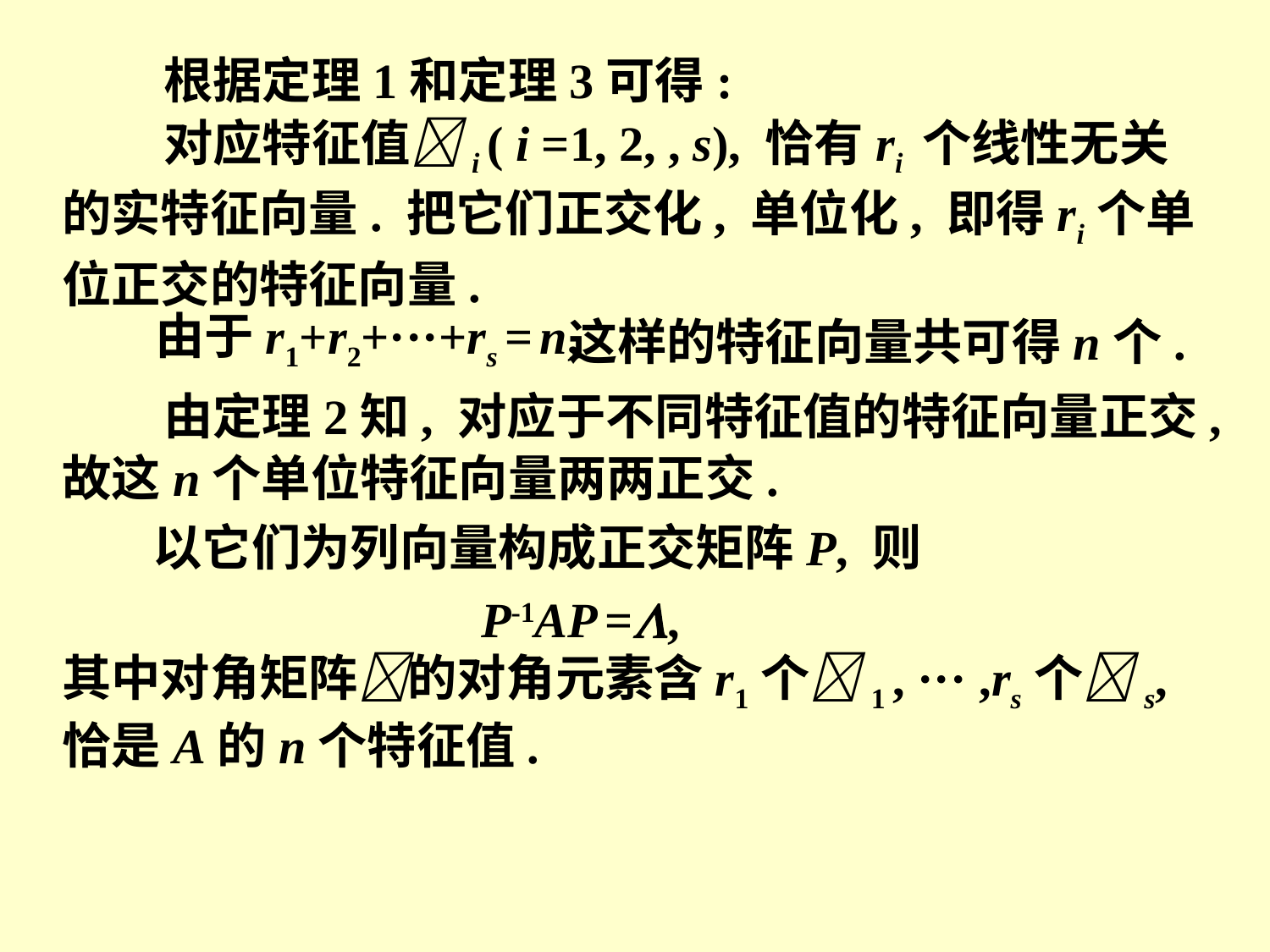

根据定理1和定理3可得:
        对应特征值λi ( i =1, 2, , s), 恰有ri 个线性无关的实特征向量. 把它们正交化, 单位化, 即得ri个单位正交的特征向量.
由于r1+r2+···+rs = n,
这样的特征向量共可得n个.
        由定理2知, 对应于不同特征值的特征向量正交,故这n个单位特征向量两两正交.
以它们为列向量构成正交矩阵P, 则
P-1AP =Λ,
其中对角矩阵Λ的对角元素含r1个λ1 , ··· ,rs个λs, 恰是A的n个特征值.